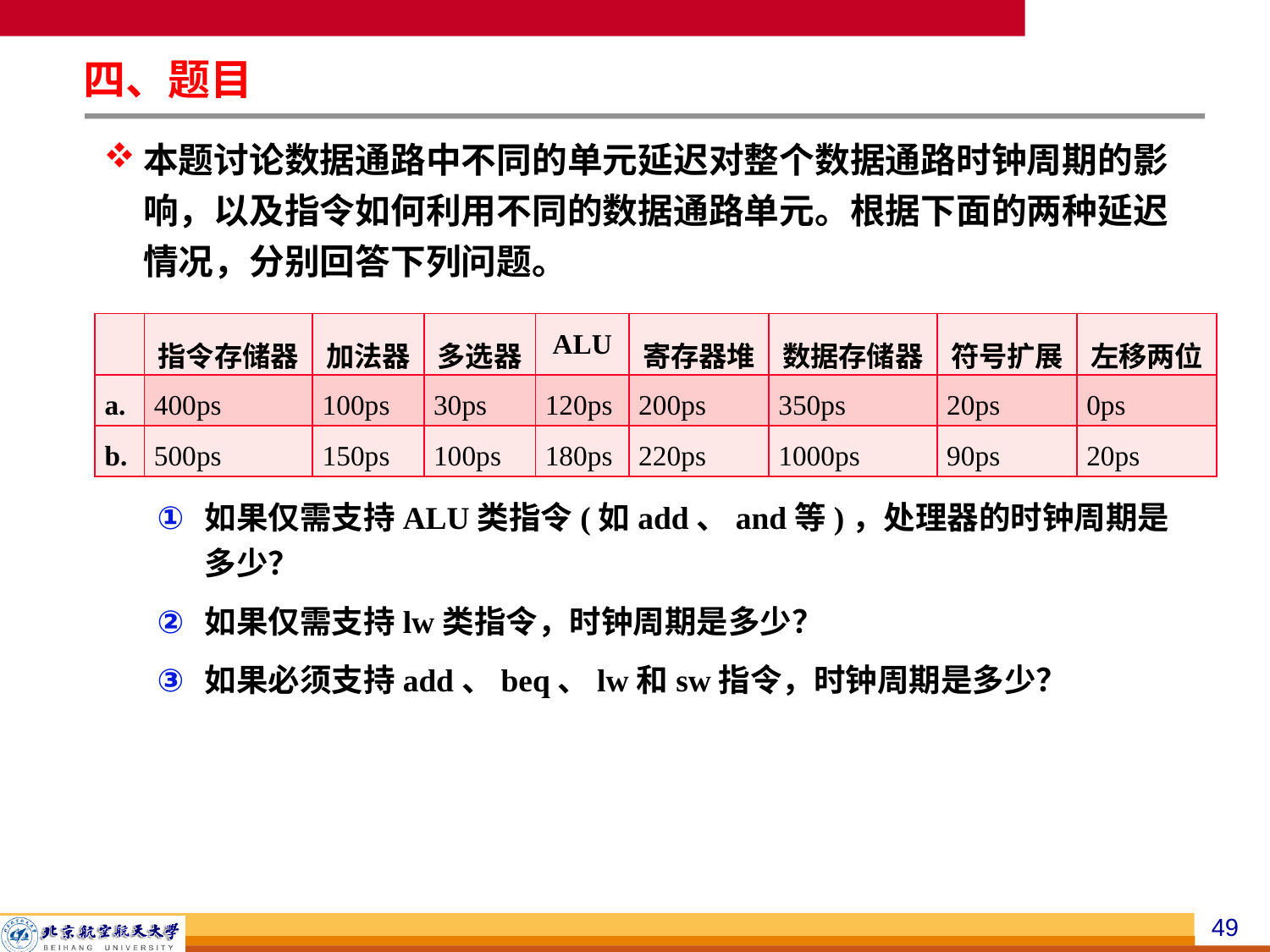

四、题目
本题讨论数据通路中不同的单元延迟对整个数据通路时钟周期的影响，以及指令如何利用不同的数据通路单元。根据下面的两种延迟情况，分别回答下列问题。

如果仅需支持ALU类指令(如add、and等)，处理器的时钟周期是多少？
如果仅需支持lw类指令，时钟周期是多少？
如果必须支持add、beq、lw和sw指令，时钟周期是多少？
|  | 指令存储器 | 加法器 | 多选器 | ALU | 寄存器堆 | 数据存储器 | 符号扩展 | 左移两位 |
| --- | --- | --- | --- | --- | --- | --- | --- | --- |
| a. | 400ps | 100ps | 30ps | 120ps | 200ps | 350ps | 20ps | 0ps |
| b. | 500ps | 150ps | 100ps | 180ps | 220ps | 1000ps | 90ps | 20ps |